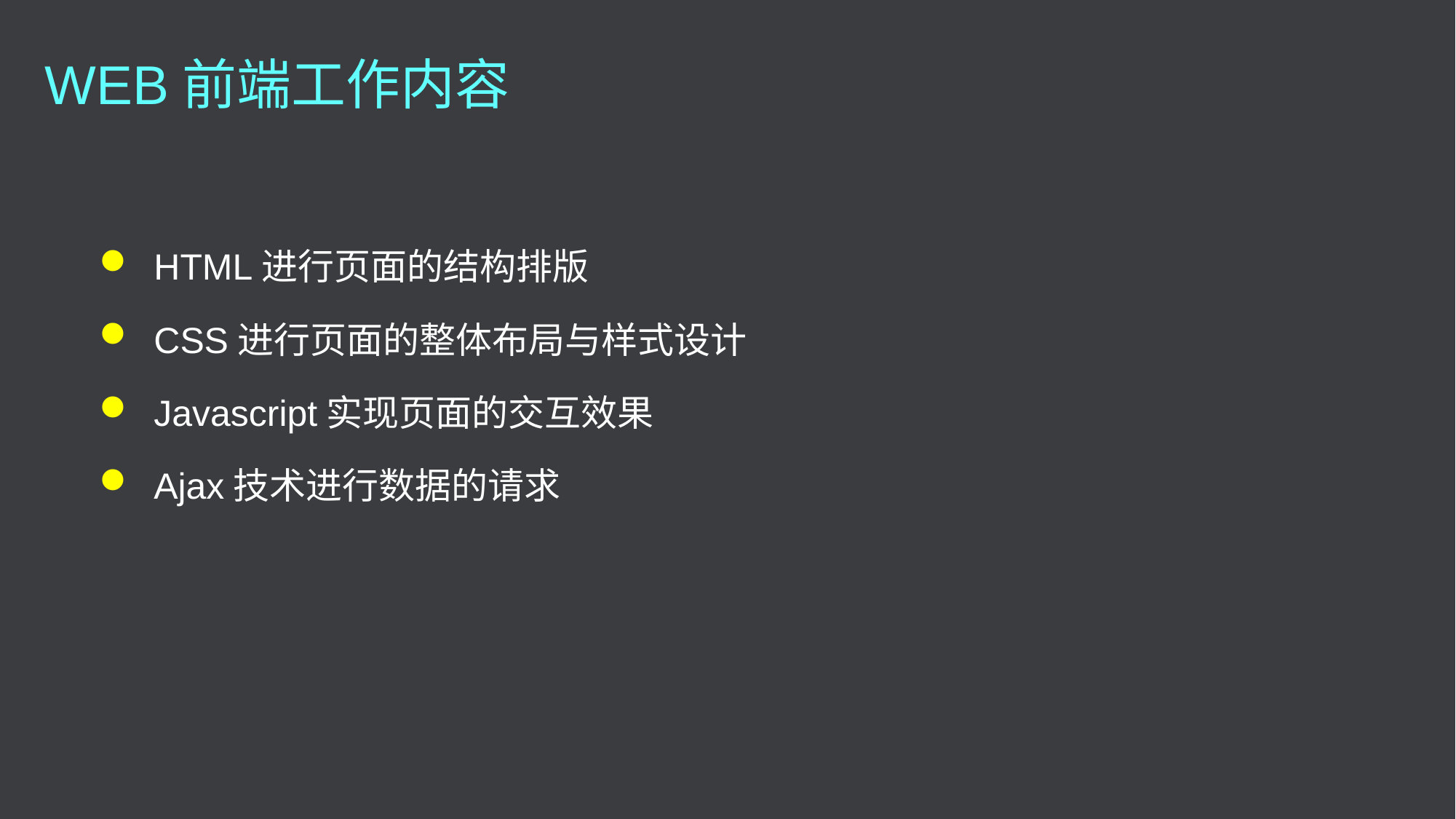

# WEB前端工作内容

HTML进行页面的结构排版
CSS进行页面的整体布局与样式设计
Javascript实现页面的交互效果
Ajax技术进行数据的请求